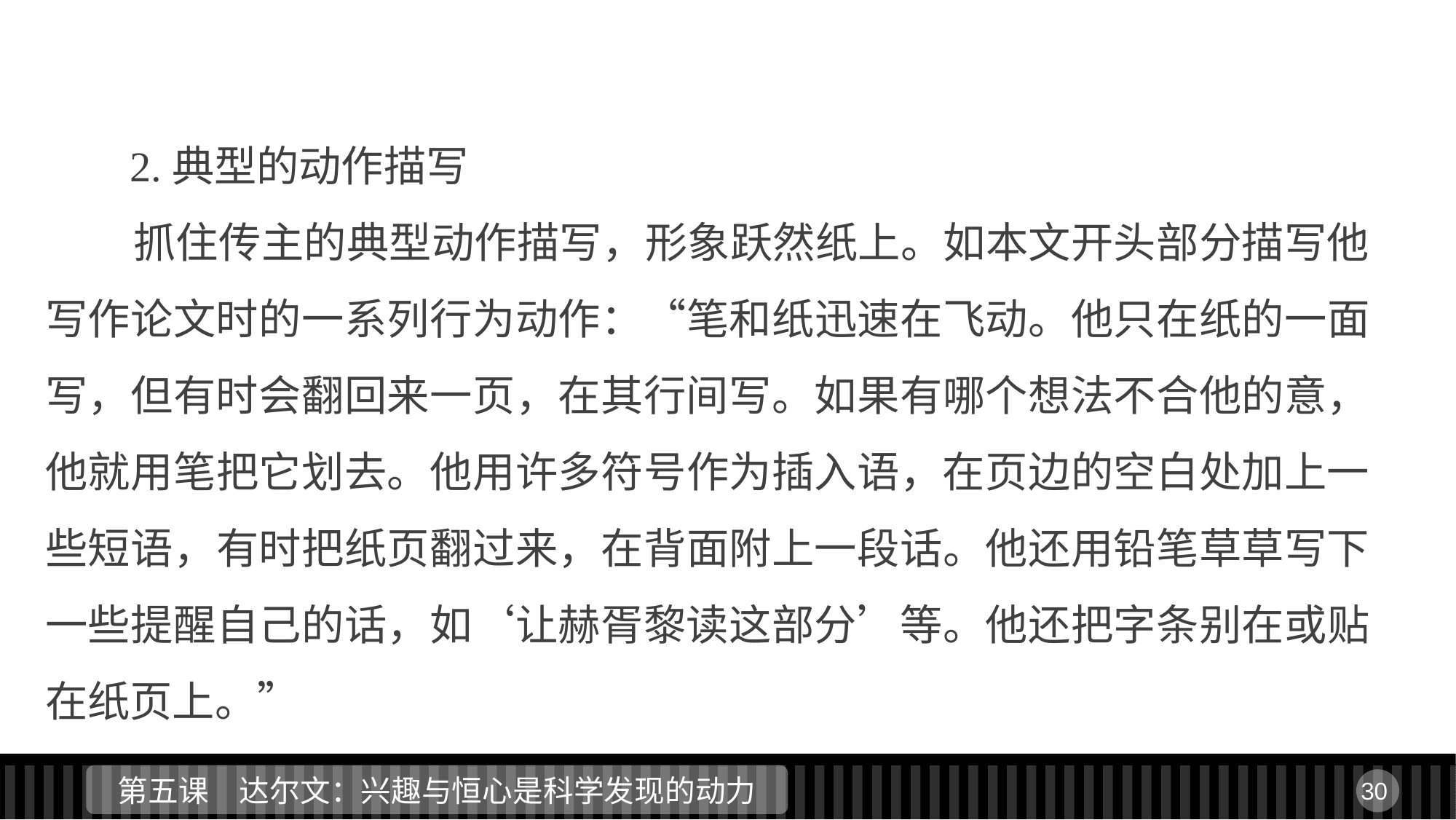

2.典型的动作描写
        抓住传主的典型动作描写，形象跃然纸上。如本文开头部分描写他写作论文时的一系列行为动作：“笔和纸迅速在飞动。他只在纸的一面写，但有时会翻回来一页，在其行间写。如果有哪个想法不合他的意，他就用笔把它划去。他用许多符号作为插入语，在页边的空白处加上一些短语，有时把纸页翻过来，在背面附上一段话。他还用铅笔草草写下一些提醒自己的话，如‘让赫胥黎读这部分’等。他还把字条别在或贴在纸页上。”